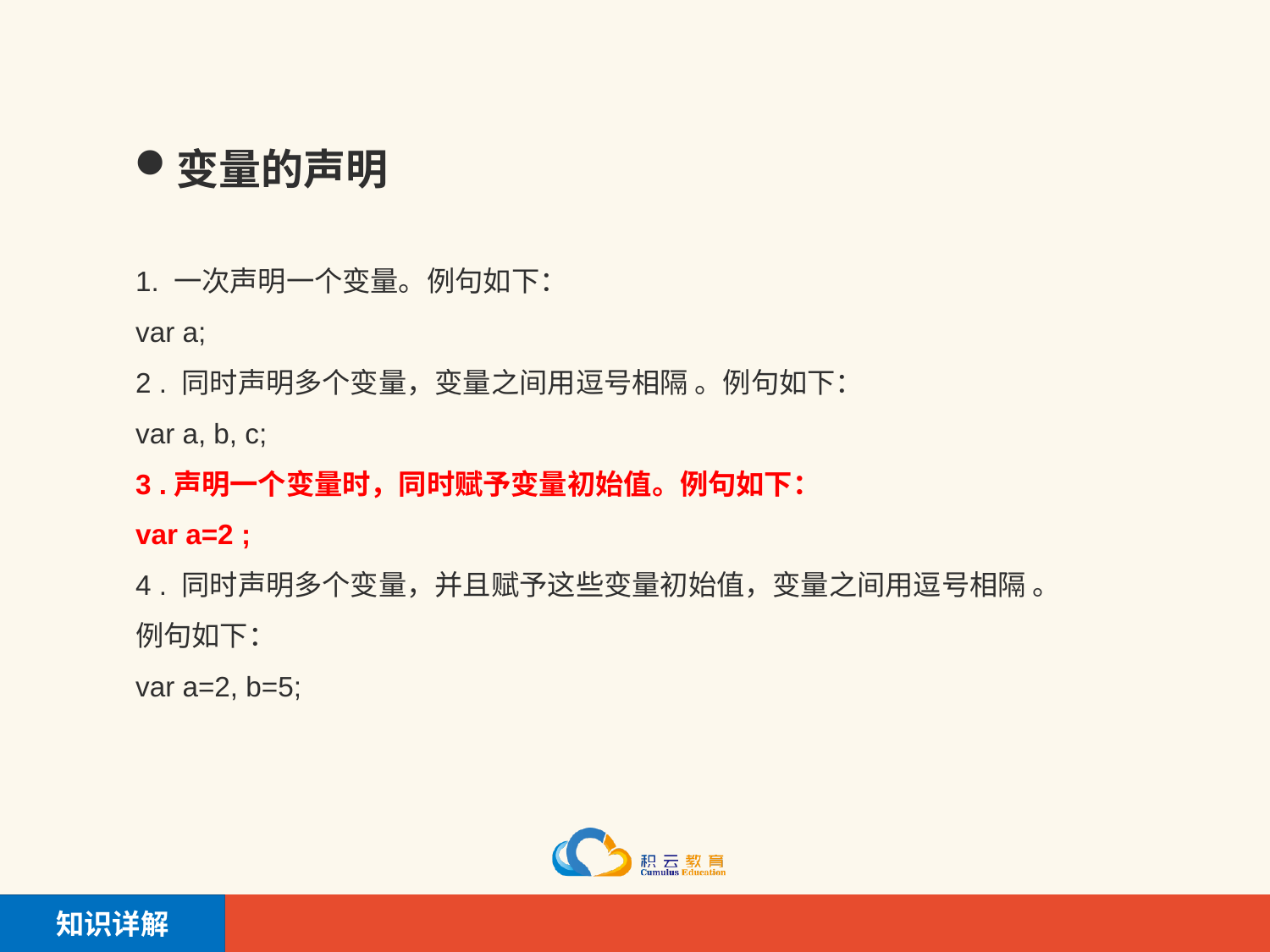

变量的声明
1. 一次声明一个变量。例句如下：
var a;
2 . 同时声明多个变量，变量之间用逗号相隔 。例句如下：
var a, b, c;
3 .声明一个变量时，同时赋予变量初始值。例句如下：
var a=2 ;
4 . 同时声明多个变量，并且赋予这些变量初始值，变量之间用逗号相隔 。例句如下：
var a=2, b=5;